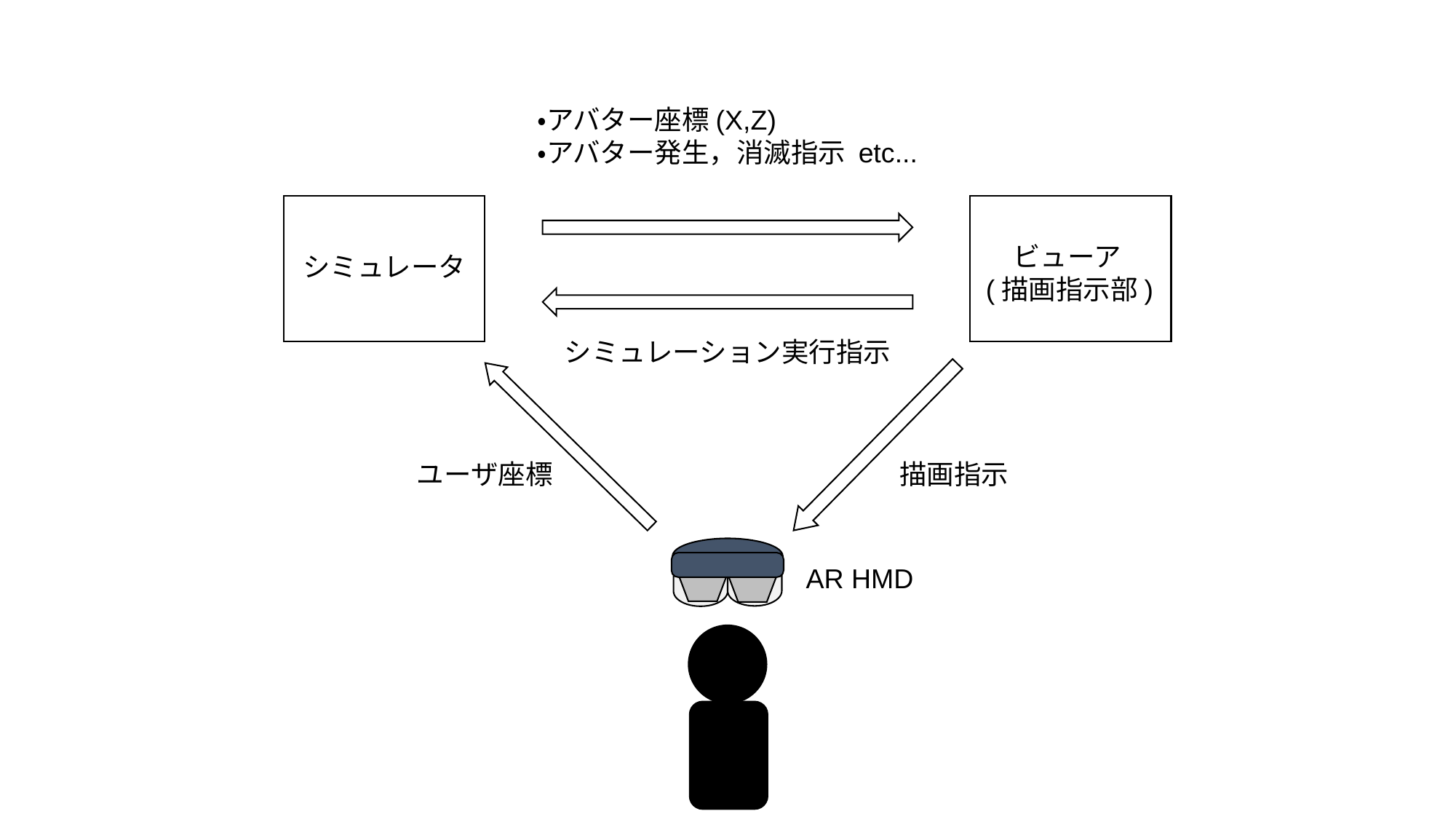

・アバター座標(X,Z)
・アバター発生，消滅指示 etc...

　ビューア
(描画指示部)
シミュレータ

シミュレーション実行指示

ユーザ座標
描画指示

AR HMD